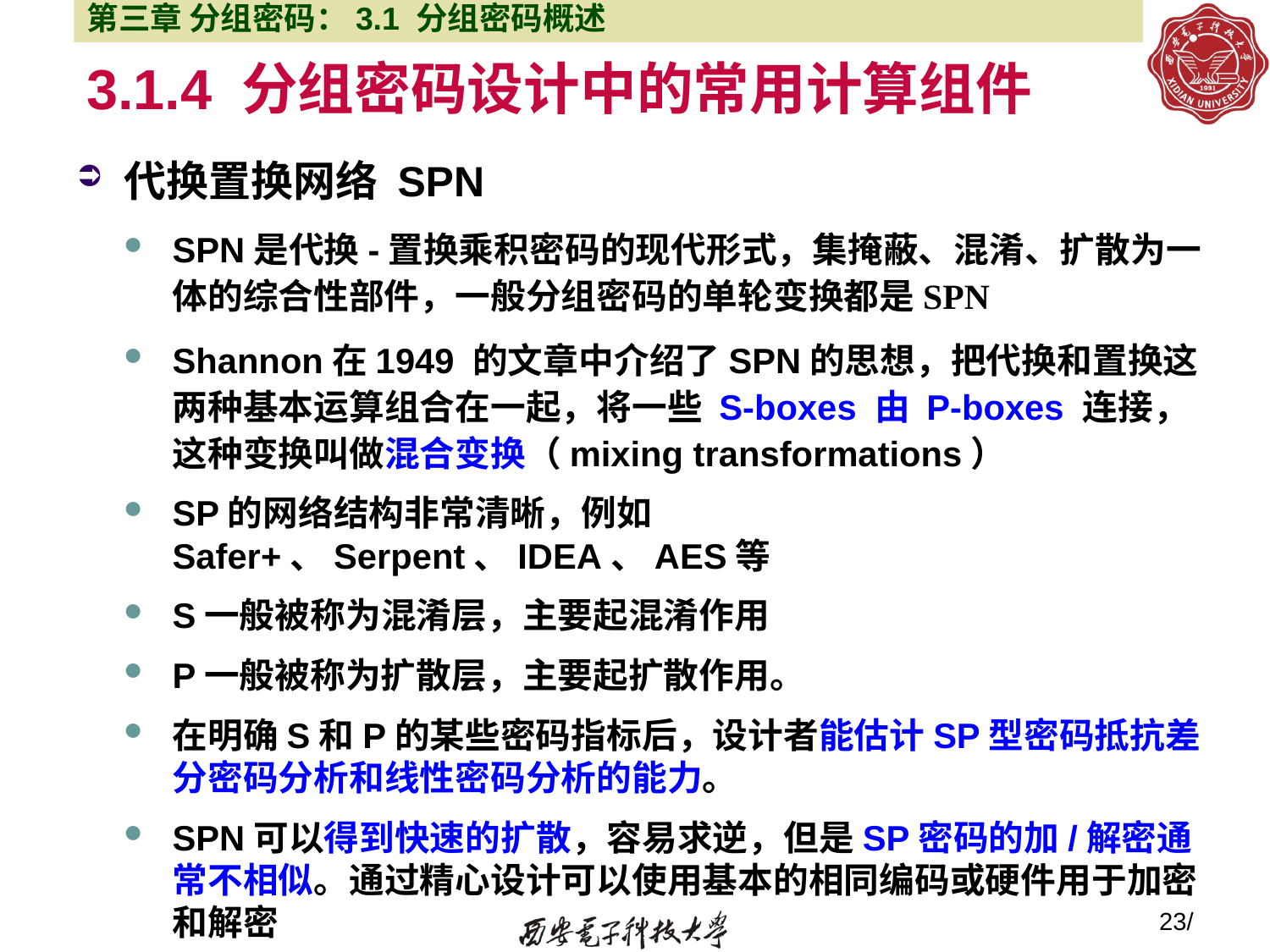

第三章 分组密码：3.1 分组密码概述
# 3.1.4 分组密码设计中的常用计算组件
代换置换网络 SPN
SPN是代换-置换乘积密码的现代形式，集掩蔽、混淆、扩散为一体的综合性部件，一般分组密码的单轮变换都是SPN
Shannon在1949 的文章中介绍了SPN的思想，把代换和置换这两种基本运算组合在一起，将一些 S-boxes 由 P-boxes 连接，这种变换叫做混合变换（mixing transformations）
SP的网络结构非常清晰，例如Safer+、Serpent、IDEA、AES等
S一般被称为混淆层，主要起混淆作用
P一般被称为扩散层，主要起扩散作用。
在明确S和P的某些密码指标后，设计者能估计SP型密码抵抗差分密码分析和线性密码分析的能力。
SPN可以得到快速的扩散，容易求逆，但是SP密码的加/解密通常不相似。通过精心设计可以使用基本的相同编码或硬件用于加密和解密
23/